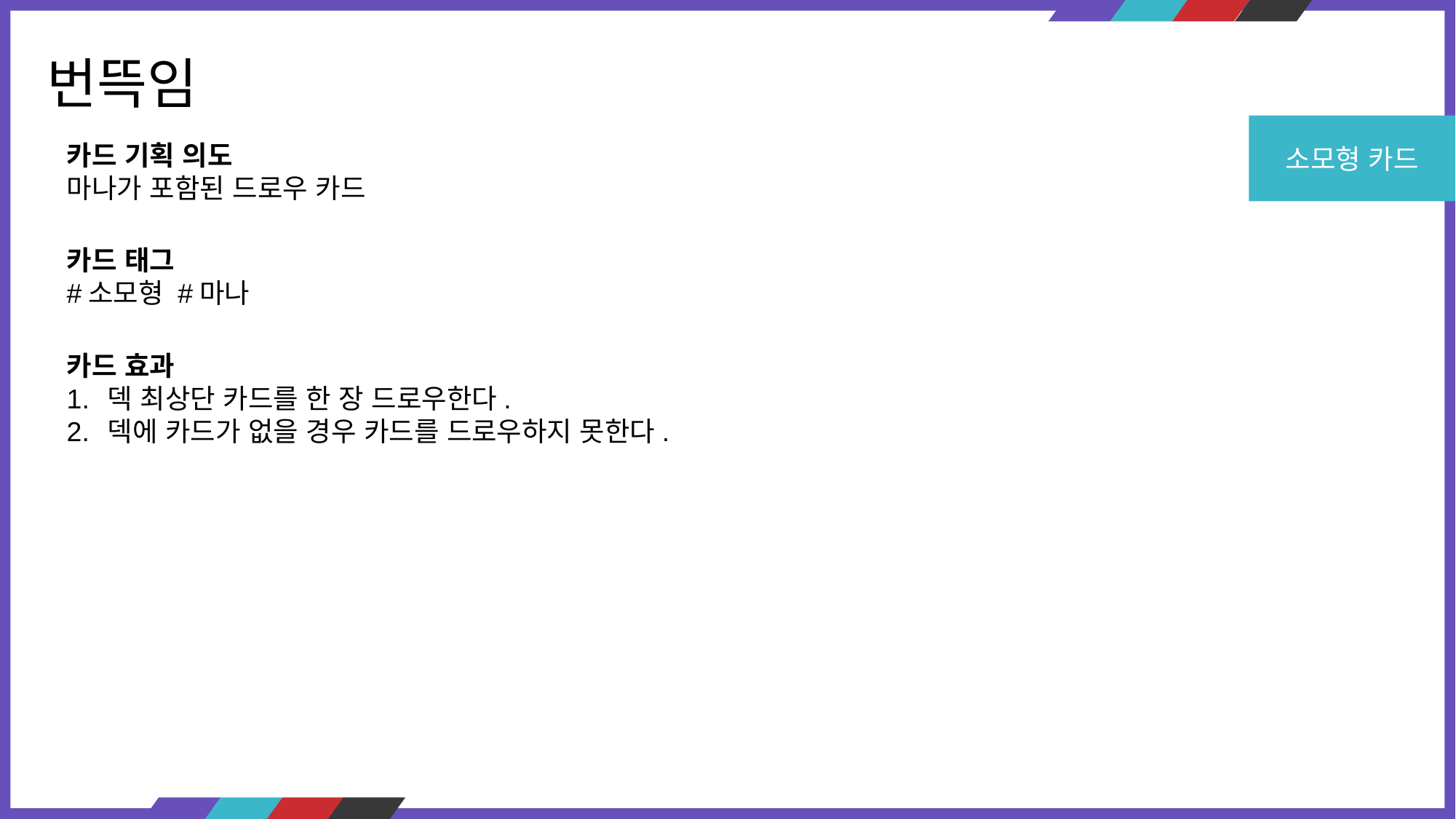

번뜩임
소모형 카드
카드 기획 의도
마나가 포함된 드로우 카드
카드 태그
#소모형 #마나
카드 효과
덱 최상단 카드를 한 장 드로우한다.
덱에 카드가 없을 경우 카드를 드로우하지 못한다.